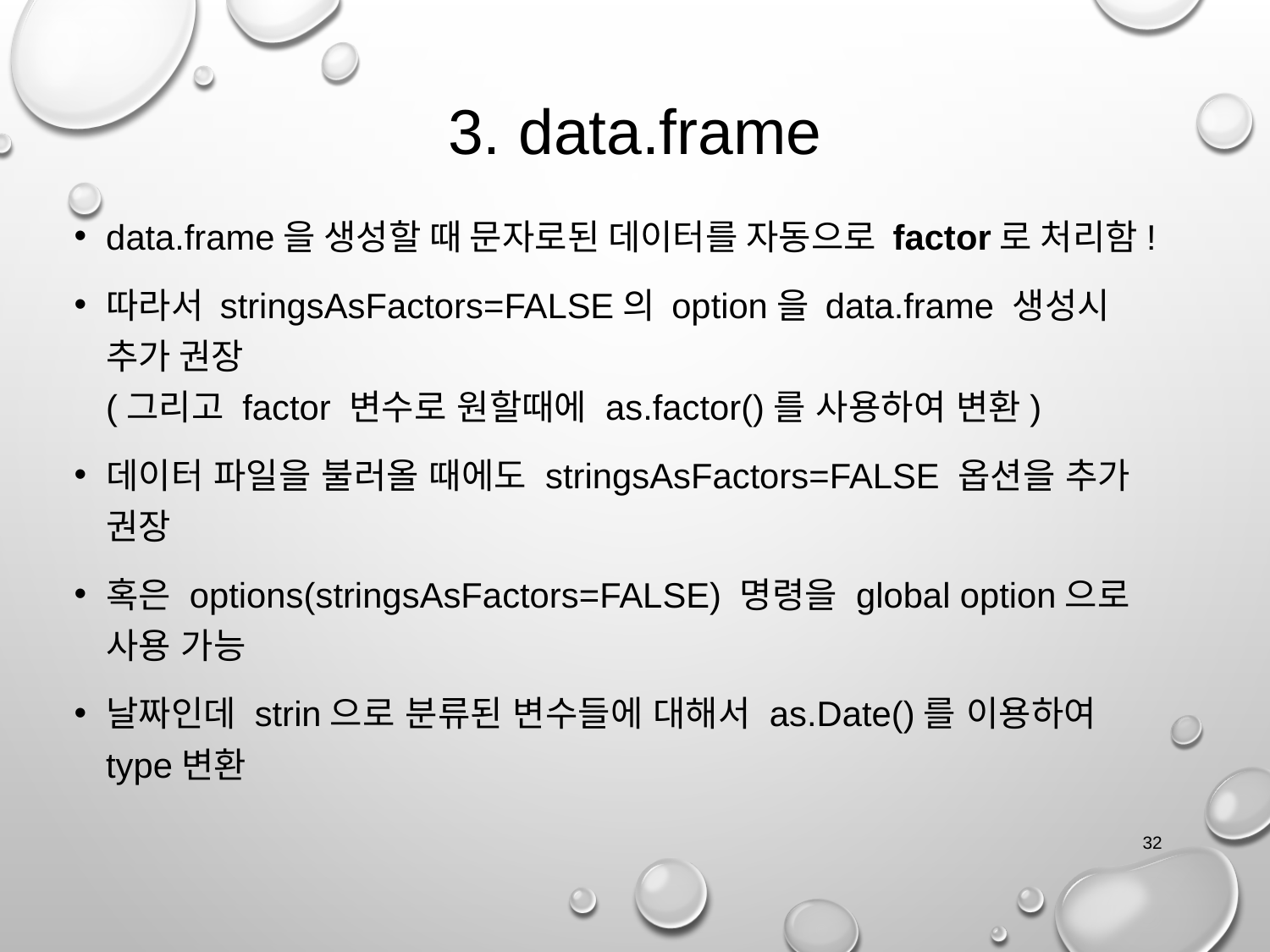

# 3. data.frame
data.frame을 생성할 때 문자로된 데이터를 자동으로 factor로 처리함!
따라서 stringsAsFactors=FALSE의 option을 data.frame 생성시 추가 권장
(그리고 factor 변수로 원할때에 as.factor()를 사용하여 변환)
데이터 파일을 불러올 때에도 stringsAsFactors=FALSE 옵션을 추가 권장
혹은 options(stringsAsFactors=FALSE) 명령을 global option으로 사용 가능
날짜인데 strin으로 분류된 변수들에 대해서 as.Date()를 이용하여 type변환
32